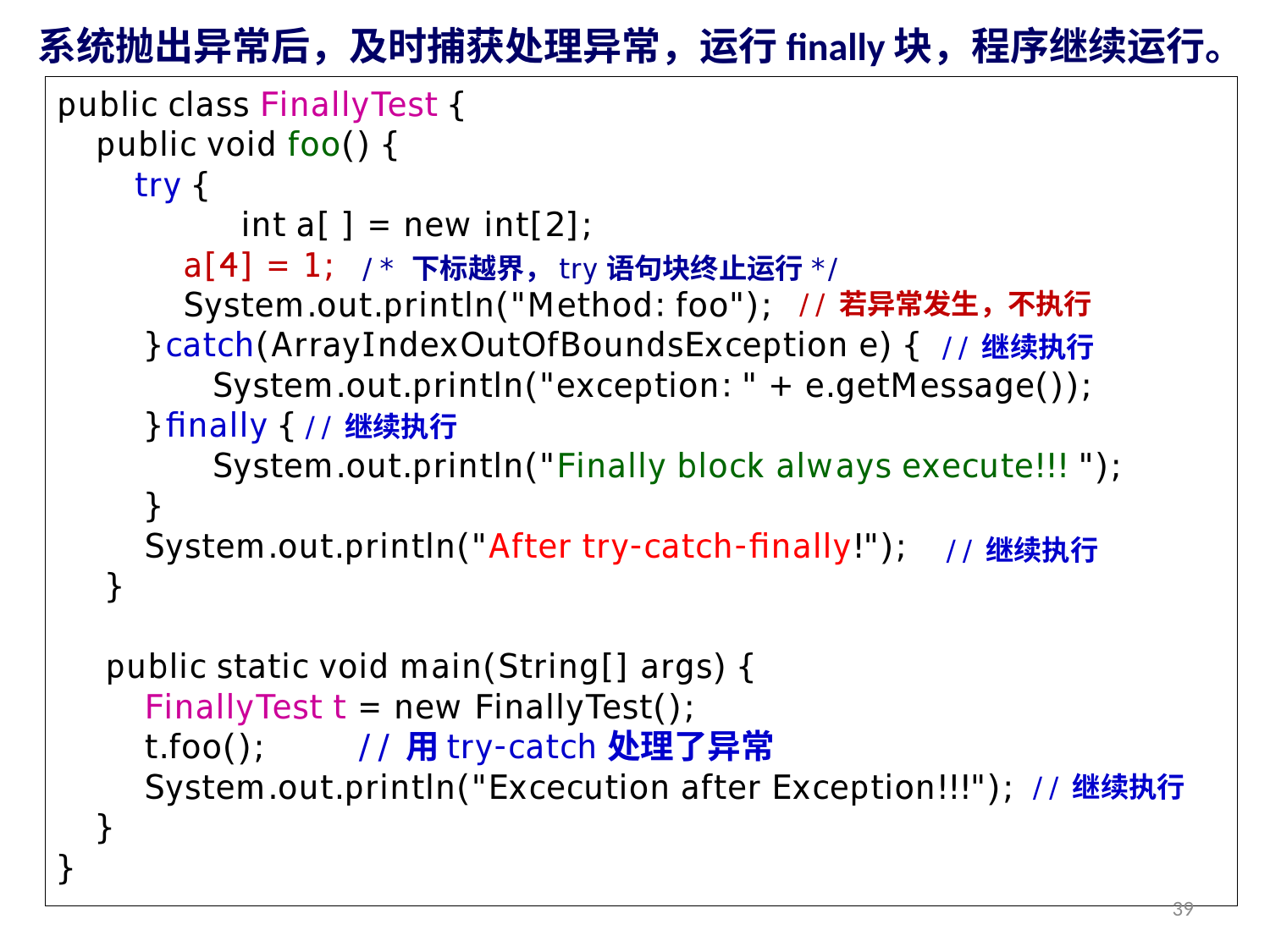

# 系统抛出异常后，及时捕获处理异常，运行finally块，程序继续运行。
public class FinallyTest {
    public void foo() {
        try {
     	 int a[ ] = new int[2];
             a[4] = 1;
             System.out.println("Method: foo");
         }catch(ArrayIndexOutOfBoundsException e) {
                System.out.println("exception: " + e.getMessage());
         }finally {
                System.out.println("Finally block always execute!!! ");
         }
         System.out.println("After try-catch-finally!");
     }

     public static void main(String[] args) {
         FinallyTest t = new FinallyTest();
         t.foo();   	//用try-catch处理了异常
         System.out.println("Excecution after Exception!!!");
    }
}
/* 下标越界，try语句块终止运行*/
//若异常发生，不执行
//继续执行
//继续执行
//继续执行
//继续执行
39